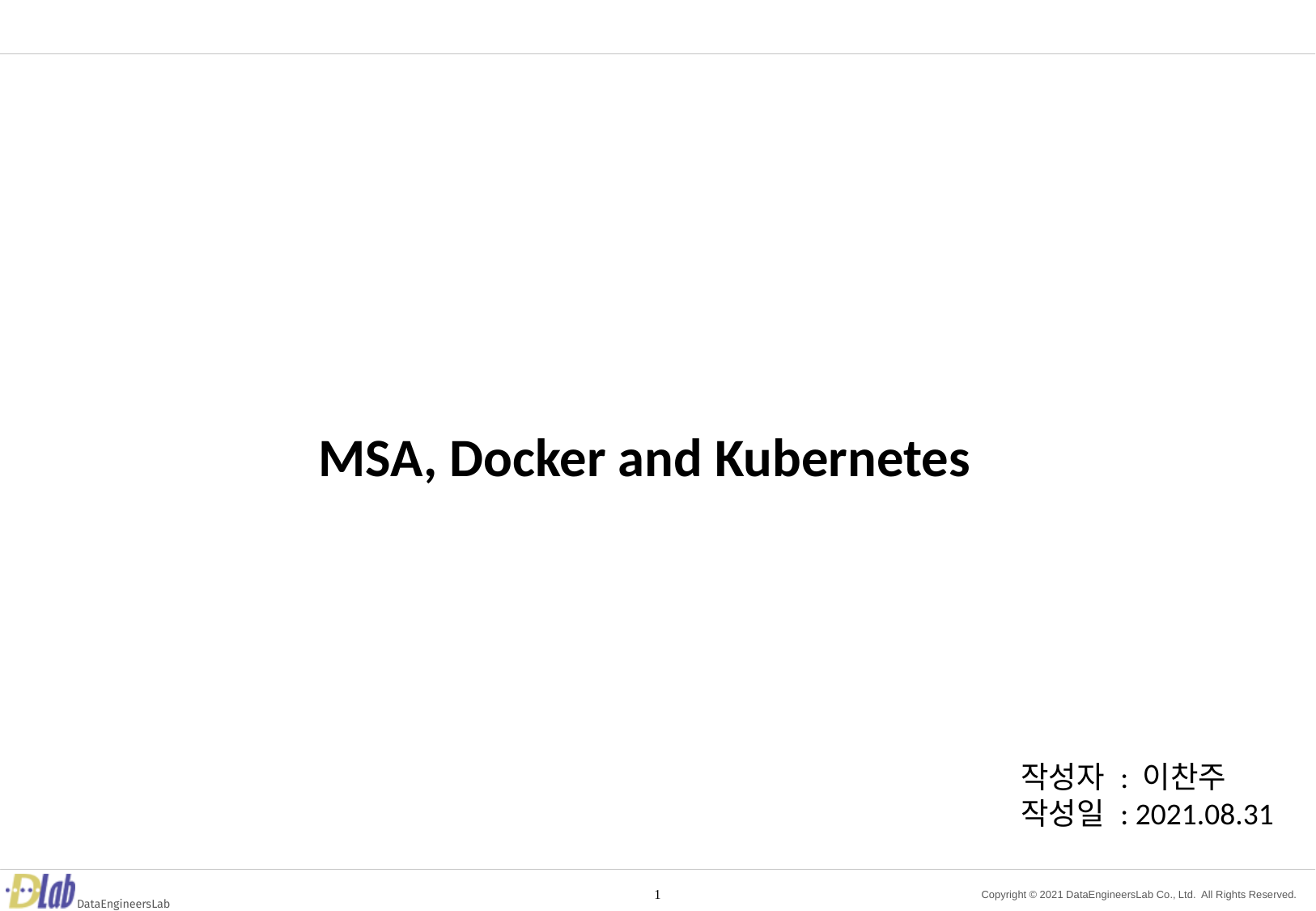

#
MSA, Docker and Kubernetes
작성자 : 이찬주
작성일 : 2021.08.31
1